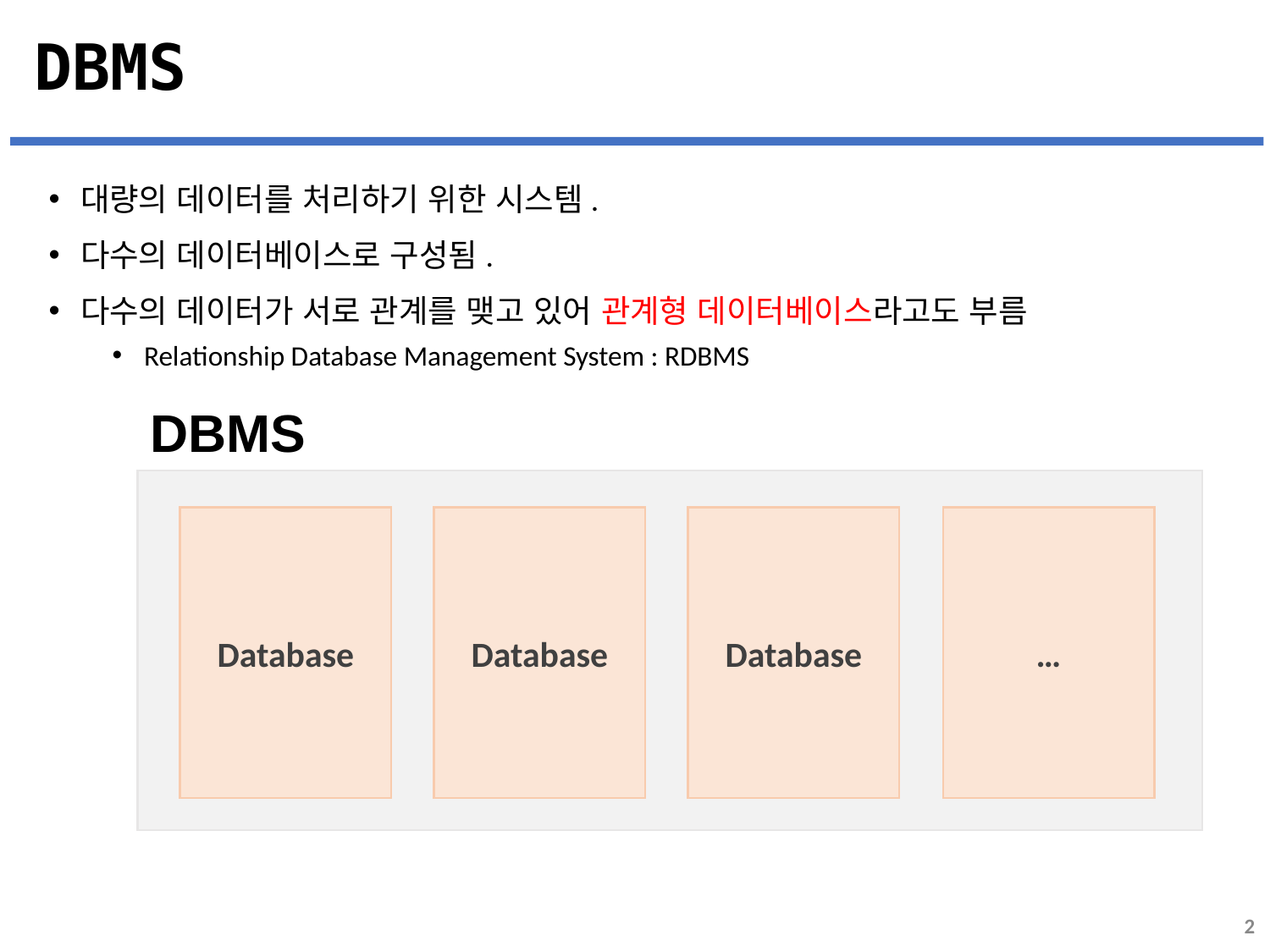

# DBMS
대량의 데이터를 처리하기 위한 시스템.
다수의 데이터베이스로 구성됨.
다수의 데이터가 서로 관계를 맺고 있어 관계형 데이터베이스라고도 부름
Relationship Database Management System : RDBMS

DBMS

Database
Database
Database
…
2